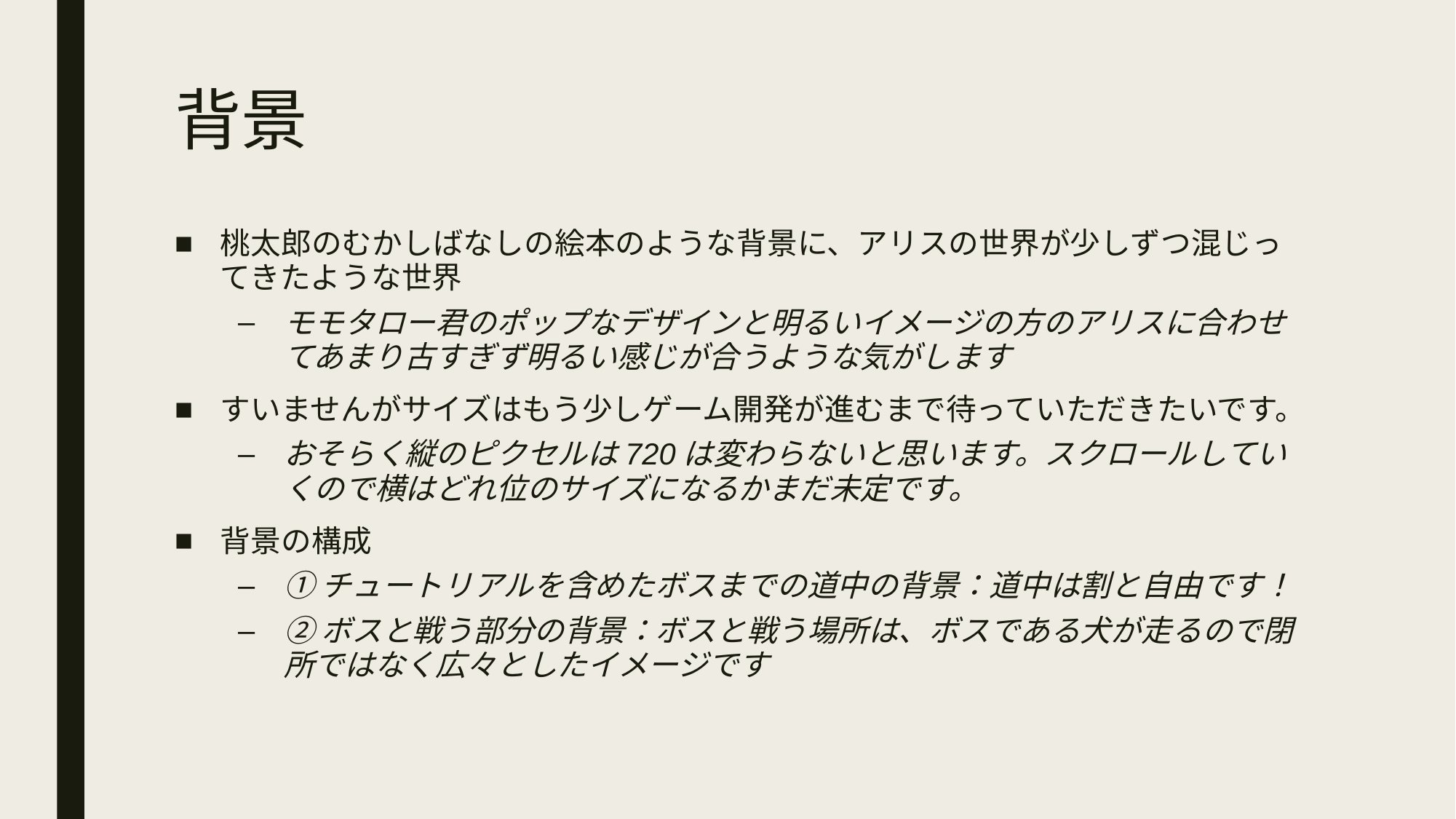

# 背景
桃太郎のむかしばなしの絵本のような背景に、アリスの世界が少しずつ混じってきたような世界
モモタロー君のポップなデザインと明るいイメージの方のアリスに合わせてあまり古すぎず明るい感じが合うような気がします
すいませんがサイズはもう少しゲーム開発が進むまで待っていただきたいです。
おそらく縦のピクセルは720は変わらないと思います。スクロールしていくので横はどれ位のサイズになるかまだ未定です。
背景の構成
①チュートリアルを含めたボスまでの道中の背景：道中は割と自由です！
②ボスと戦う部分の背景：ボスと戦う場所は、ボスである犬が走るので閉所ではなく広々としたイメージです